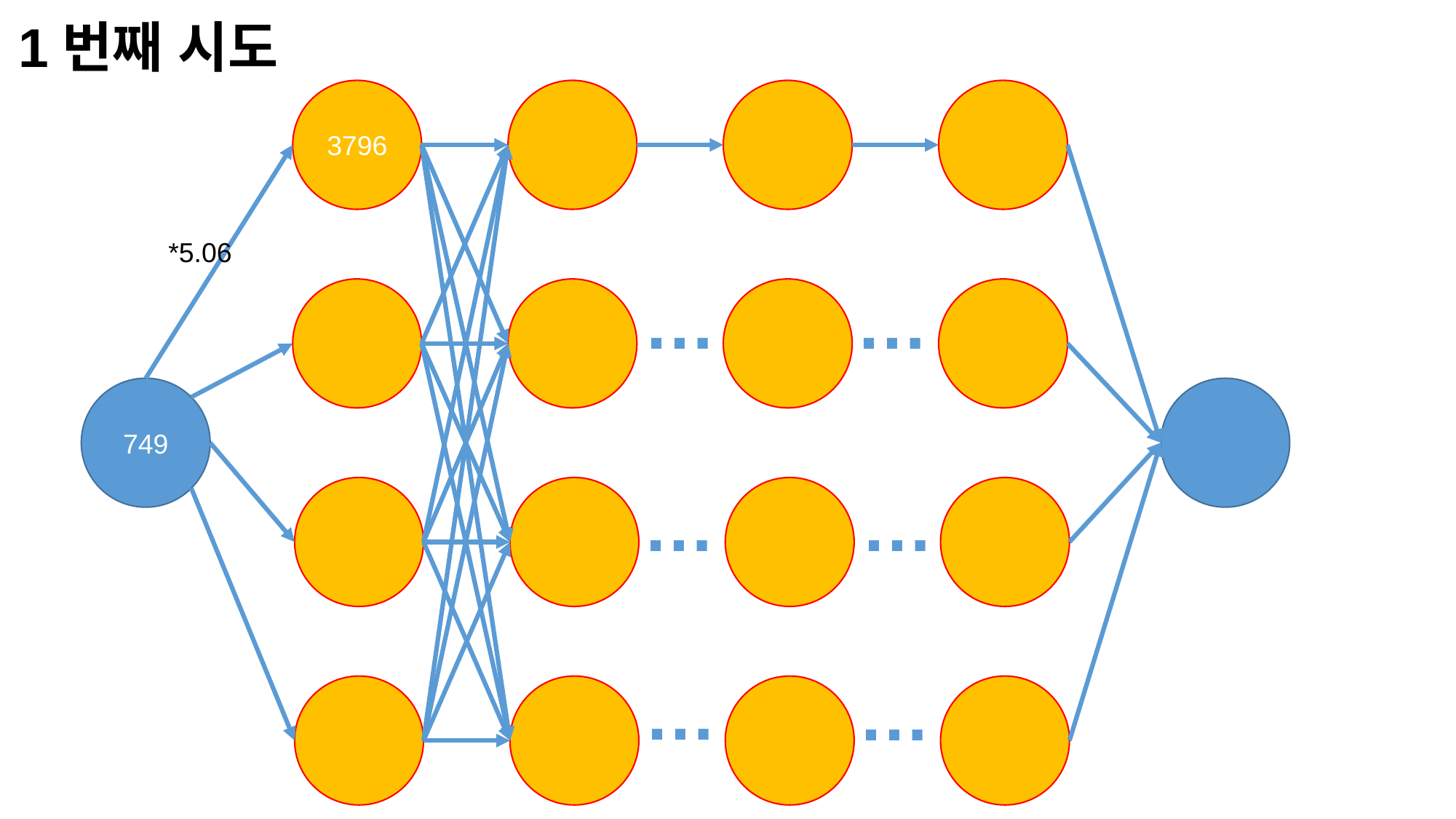

1번째 시도
3796

*5.06
…
…

749

…
…

…
…